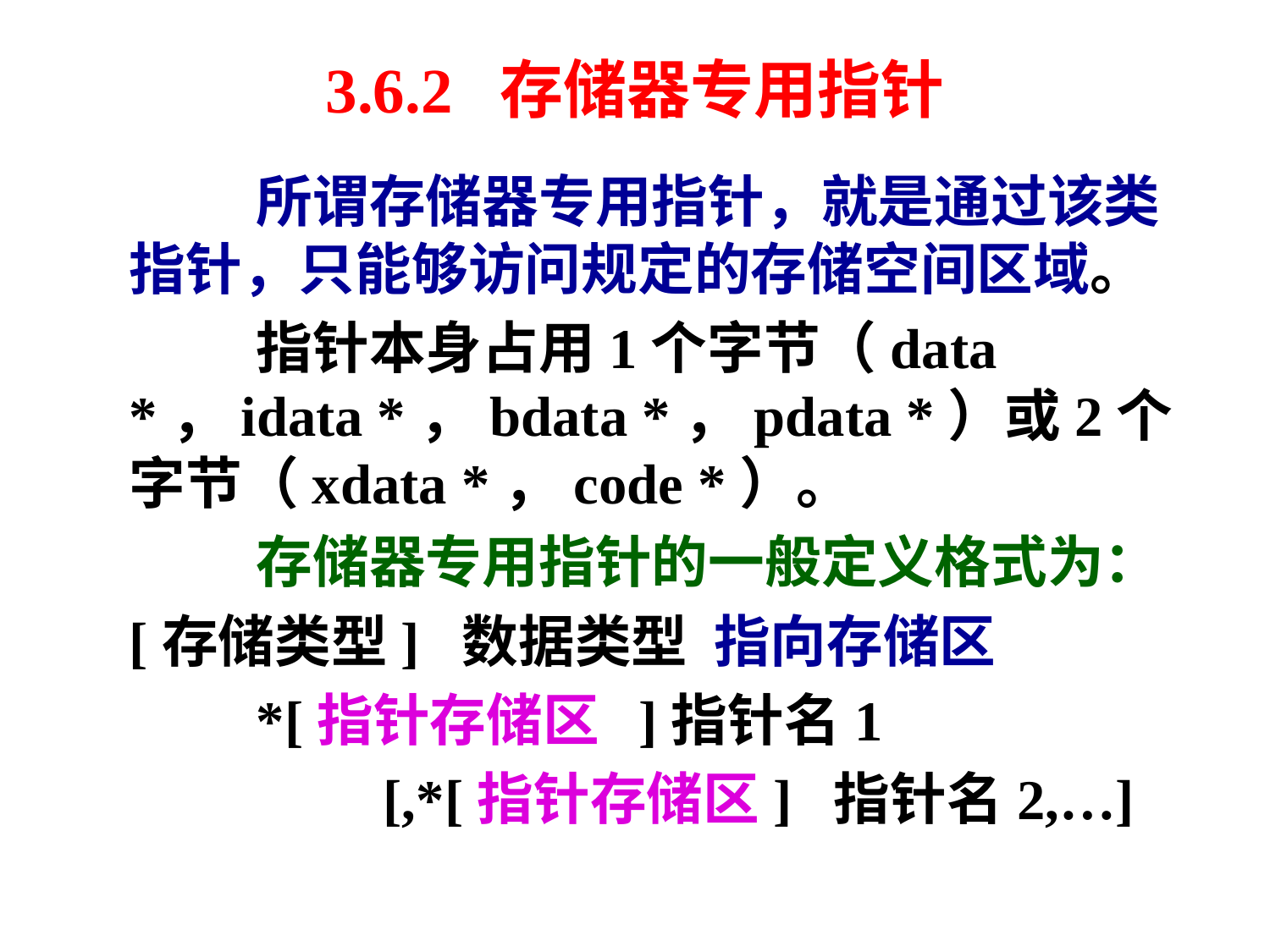

# 3.6.2  存储器专用指针
		所谓存储器专用指针，就是通过该类指针，只能够访问规定的存储空间区域。
		指针本身占用1个字节（data *，idata *，bdata *，pdata *）或2个字节（xdata *，code *）。
		存储器专用指针的一般定义格式为：
	[存储类型]  数据类型  指向存储区
		*[指针存储区  ]指针名1
			[,*[指针存储区]  指针名2,…]